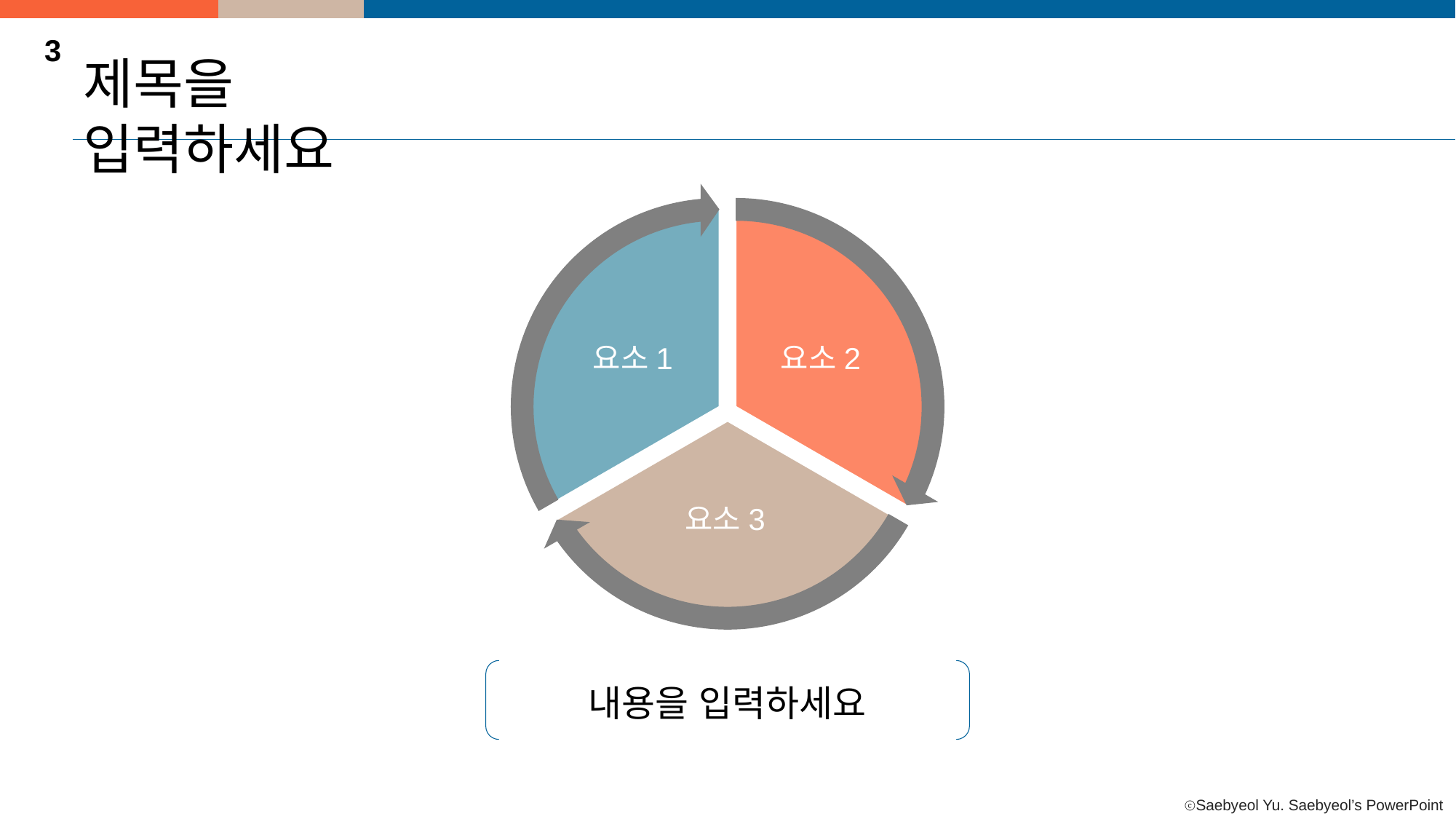

3
제목을 입력하세요

요소1
요소2
요소3

내용을 입력하세요